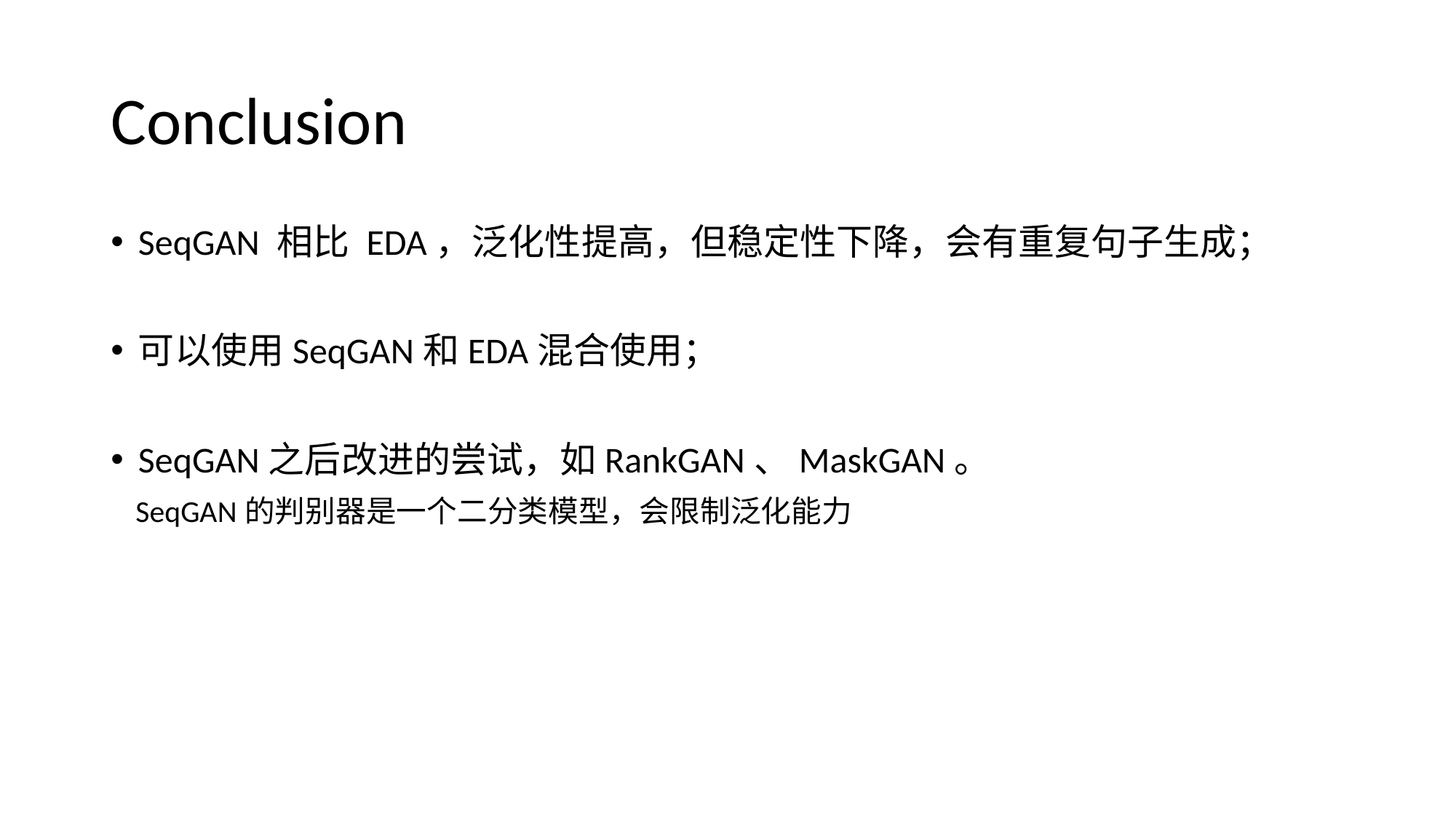

# Conclusion
SeqGAN 相比 EDA，泛化性提高，但稳定性下降，会有重复句子生成；

可以使用SeqGAN和EDA混合使用；

SeqGAN之后改进的尝试，如RankGAN、MaskGAN。
    SeqGAN的判别器是一个二分类模型，会限制泛化能力